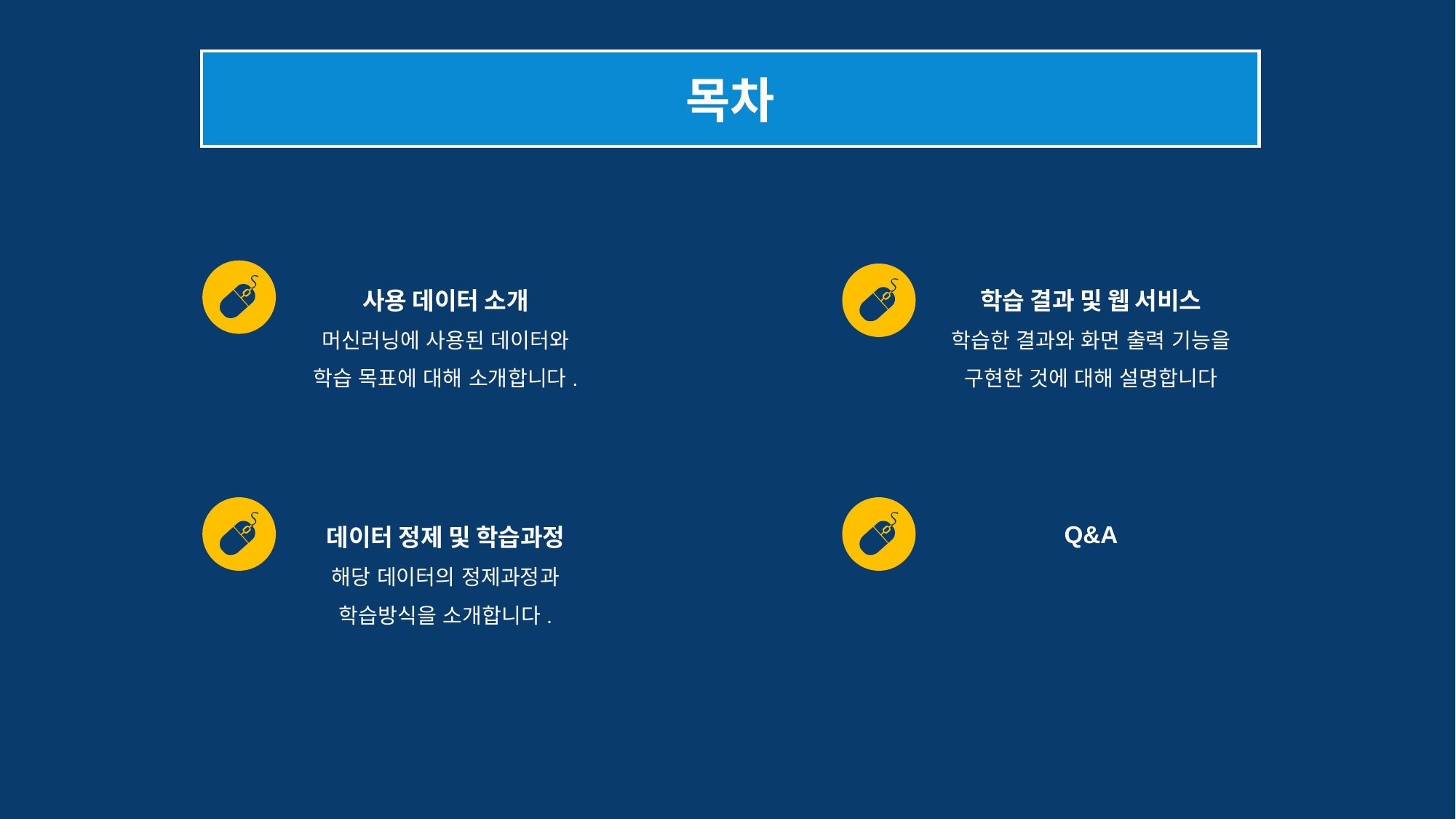

목차

사용 데이터 소개
머신러닝에 사용된 데이터와 학습 목표에 대해 소개합니다.

학습 결과 및 웹 서비스
학습한 결과와 화면 출력 기능을 구현한 것에 대해 설명합니다

데이터 정제 및 학습과정
해당 데이터의 정제과정과
학습방식을 소개합니다.

Q&A